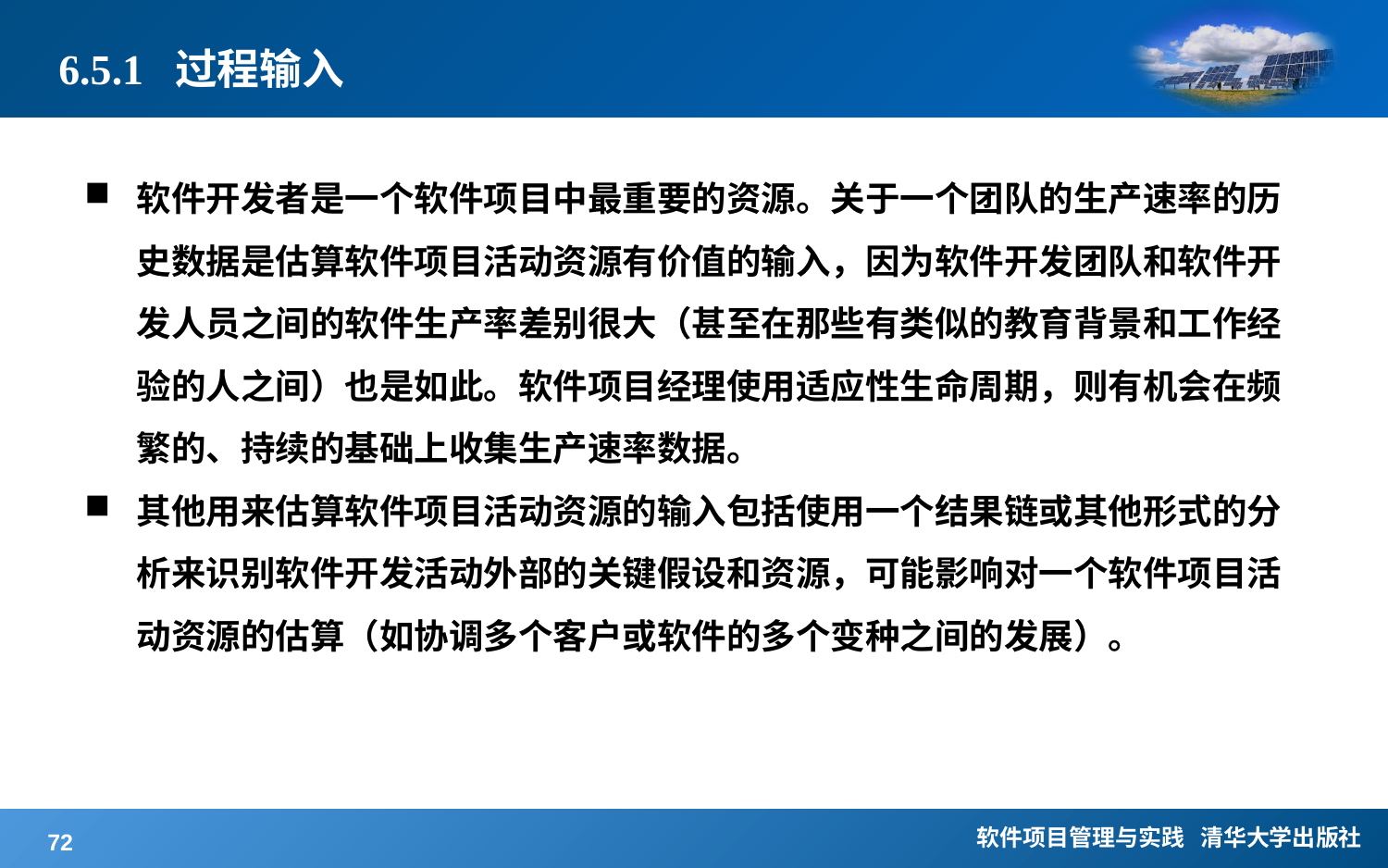

# 6.5.1  过程输入
软件开发者是一个软件项目中最重要的资源。关于一个团队的生产速率的历史数据是估算软件项目活动资源有价值的输入，因为软件开发团队和软件开发人员之间的软件生产率差别很大（甚至在那些有类似的教育背景和工作经验的人之间）也是如此。软件项目经理使用适应性生命周期，则有机会在频繁的、持续的基础上收集生产速率数据。
其他用来估算软件项目活动资源的输入包括使用一个结果链或其他形式的分析来识别软件开发活动外部的关键假设和资源，可能影响对一个软件项目活动资源的估算（如协调多个客户或软件的多个变种之间的发展）。